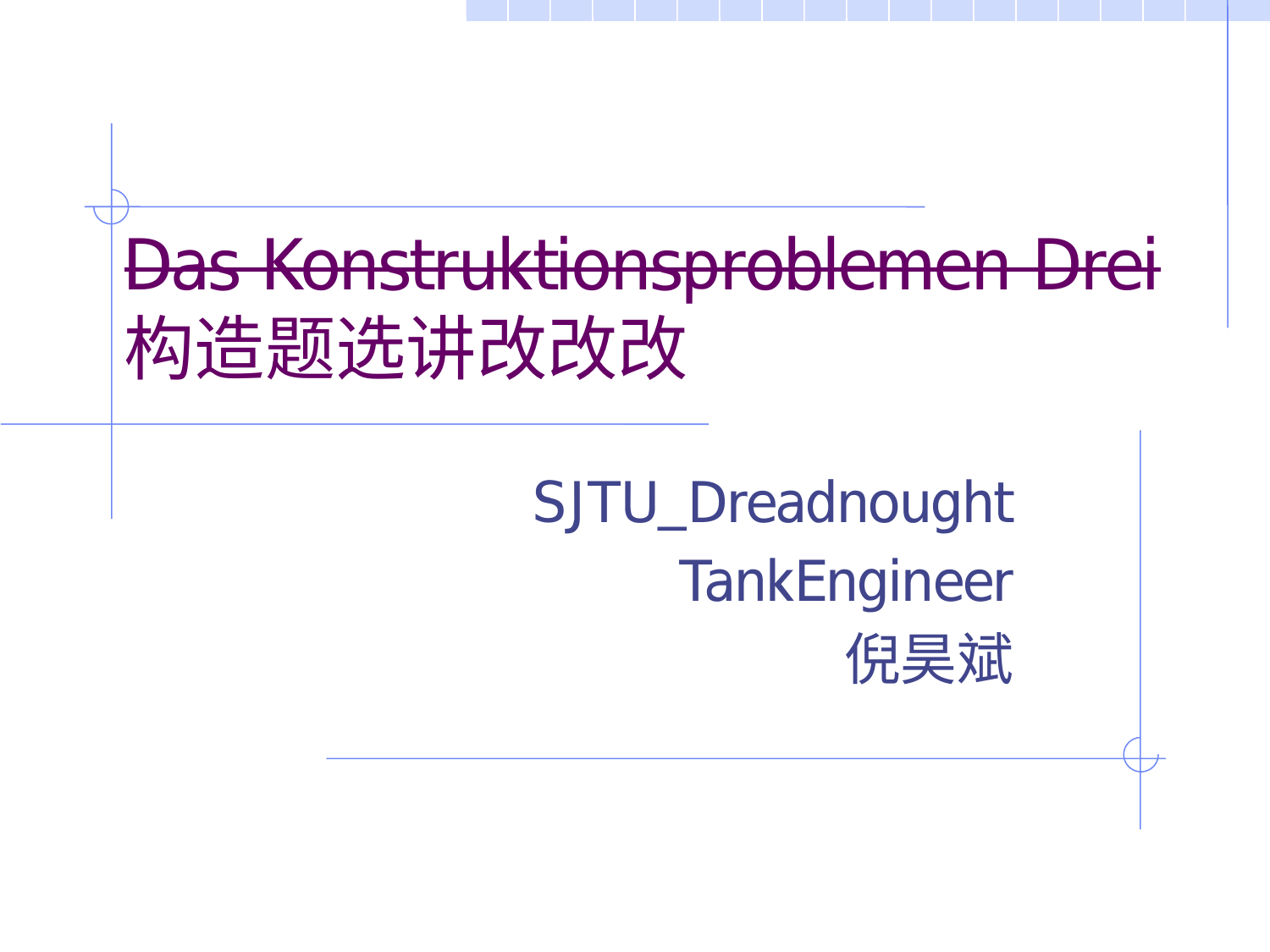

# Das Konstruktionsproblemen Drei 构造题选讲改改改
SJTU_Dreadnought
TankEngineer
倪昊斌